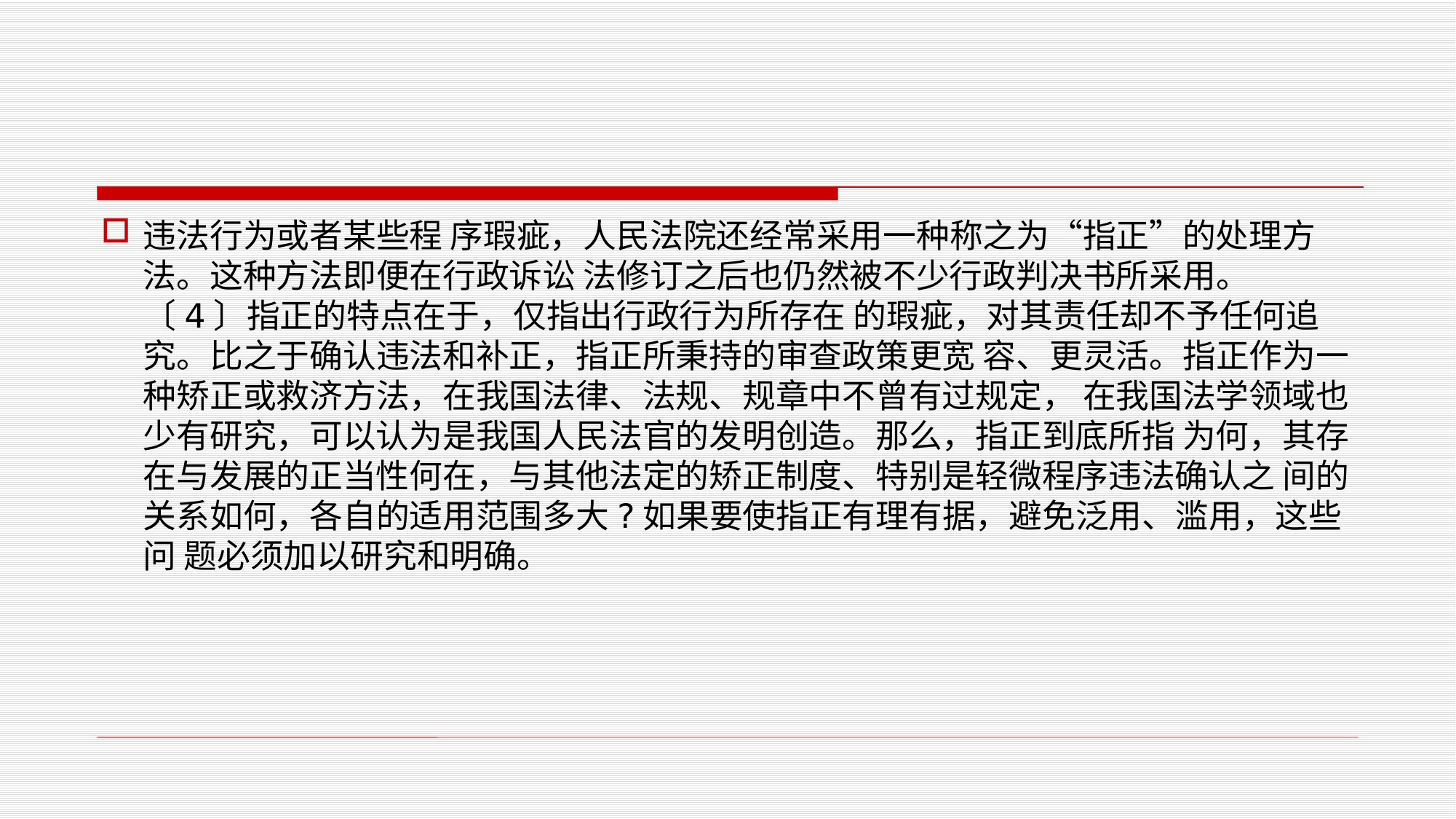

#
违法行为或者某些程 序瑕疵，人民法院还经常采用一种称之为“指正”的处理方法。这种方法即便在行政诉讼 法修订之后也仍然被不少行政判决书所采用。〔4〕指正的特点在于，仅指出行政行为所存在 的瑕疵，对其责任却不予任何追究。比之于确认违法和补正，指正所秉持的审查政策更宽 容、更灵活。指正作为一种矫正或救济方法，在我国法律、法规、规章中不曾有过规定， 在我国法学领域也少有研究，可以认为是我国人民法官的发明创造。那么，指正到底所指 为何，其存在与发展的正当性何在，与其他法定的矫正制度、特别是轻微程序违法确认之 间的关系如何，各自的适用范围多大?如果要使指正有理有据，避免泛用、滥用，这些问 题必须加以研究和明确。